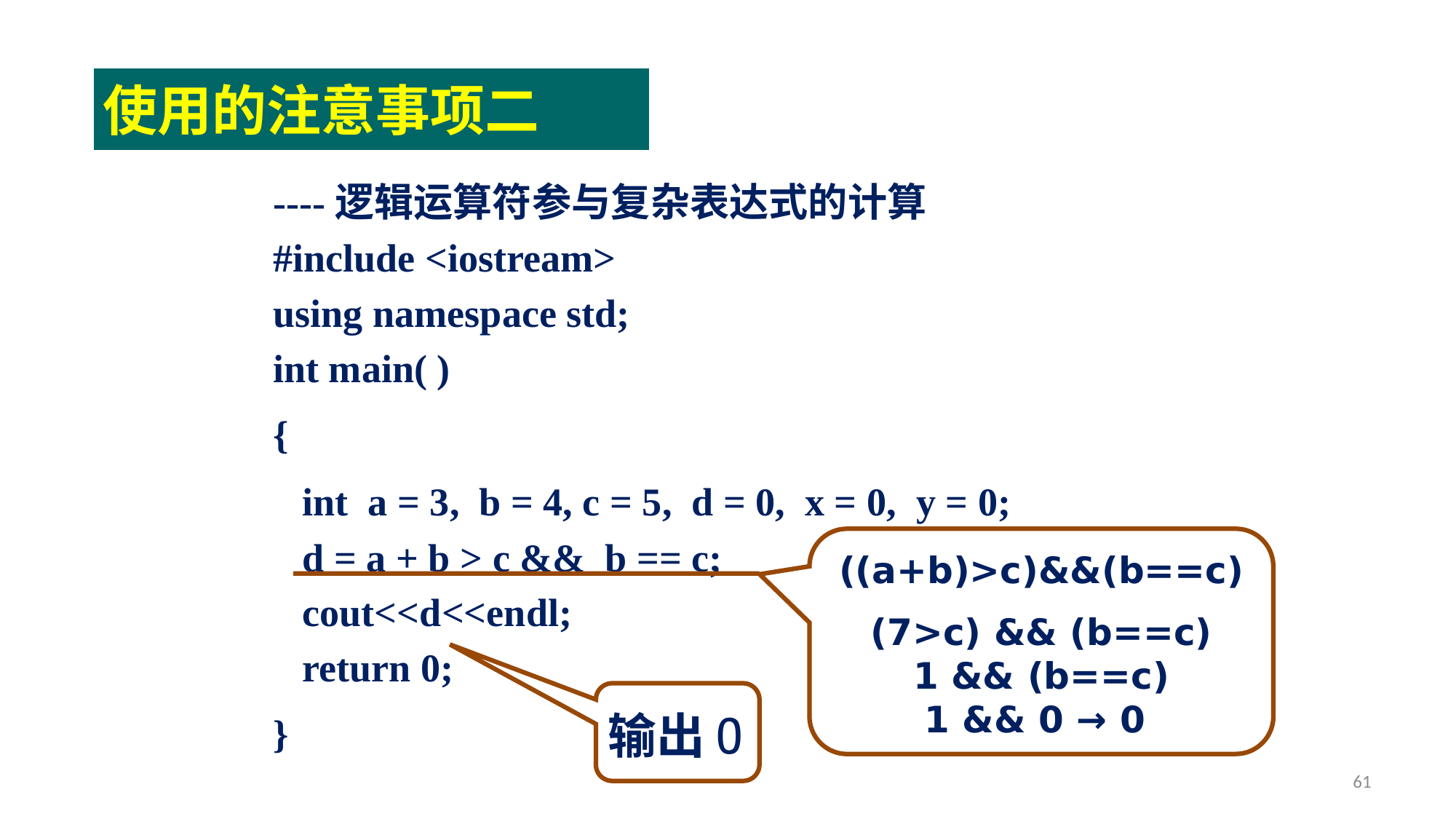

使用的注意事项二
----逻辑运算符参与复杂表达式的计算
#include <iostream>
using namespace std;
int main( )
{
   int  a = 3,  b = 4, c = 5,  d = 0,  x = 0,  y = 0;
   d = a + b > c &&  b == c;
   cout<<d<<endl;
   return 0;
}
((a+b)>c)&&(b==c)
(7>c) && (b==c)
1 && (b==c)
1 && 0 → 0

输出0
61